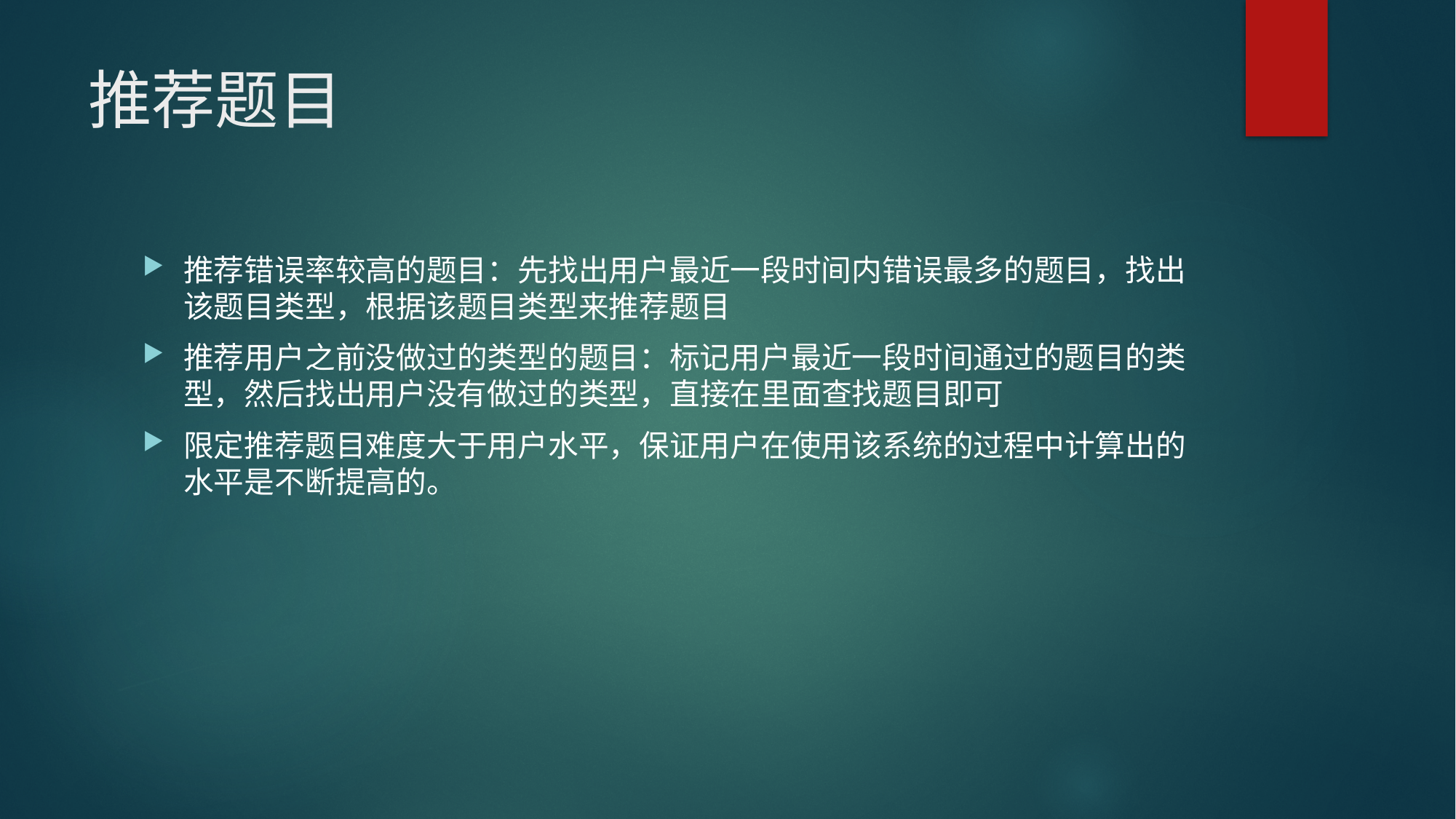

# 推荐题目
推荐错误率较高的题目：先找出用户最近一段时间内错误最多的题目，找出该题目类型，根据该题目类型来推荐题目
推荐用户之前没做过的类型的题目：标记用户最近一段时间通过的题目的类型，然后找出用户没有做过的类型，直接在里面查找题目即可
限定推荐题目难度大于用户水平，保证用户在使用该系统的过程中计算出的水平是不断提高的。